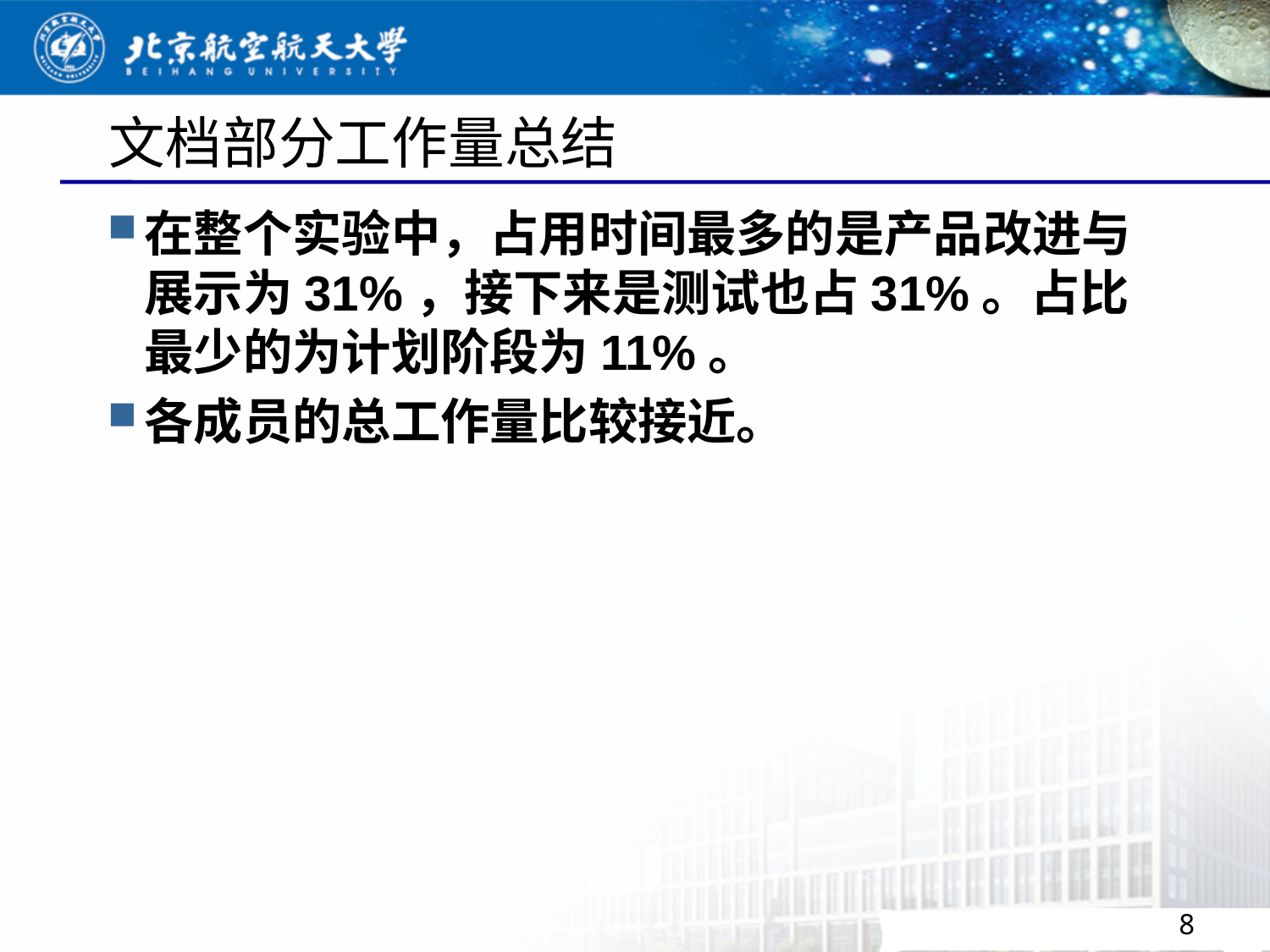

# 文档部分工作量总结
在整个实验中，占用时间最多的是产品改进与展示为31%，接下来是测试也占31%。占比最少的为计划阶段为11%。
各成员的总工作量比较接近。